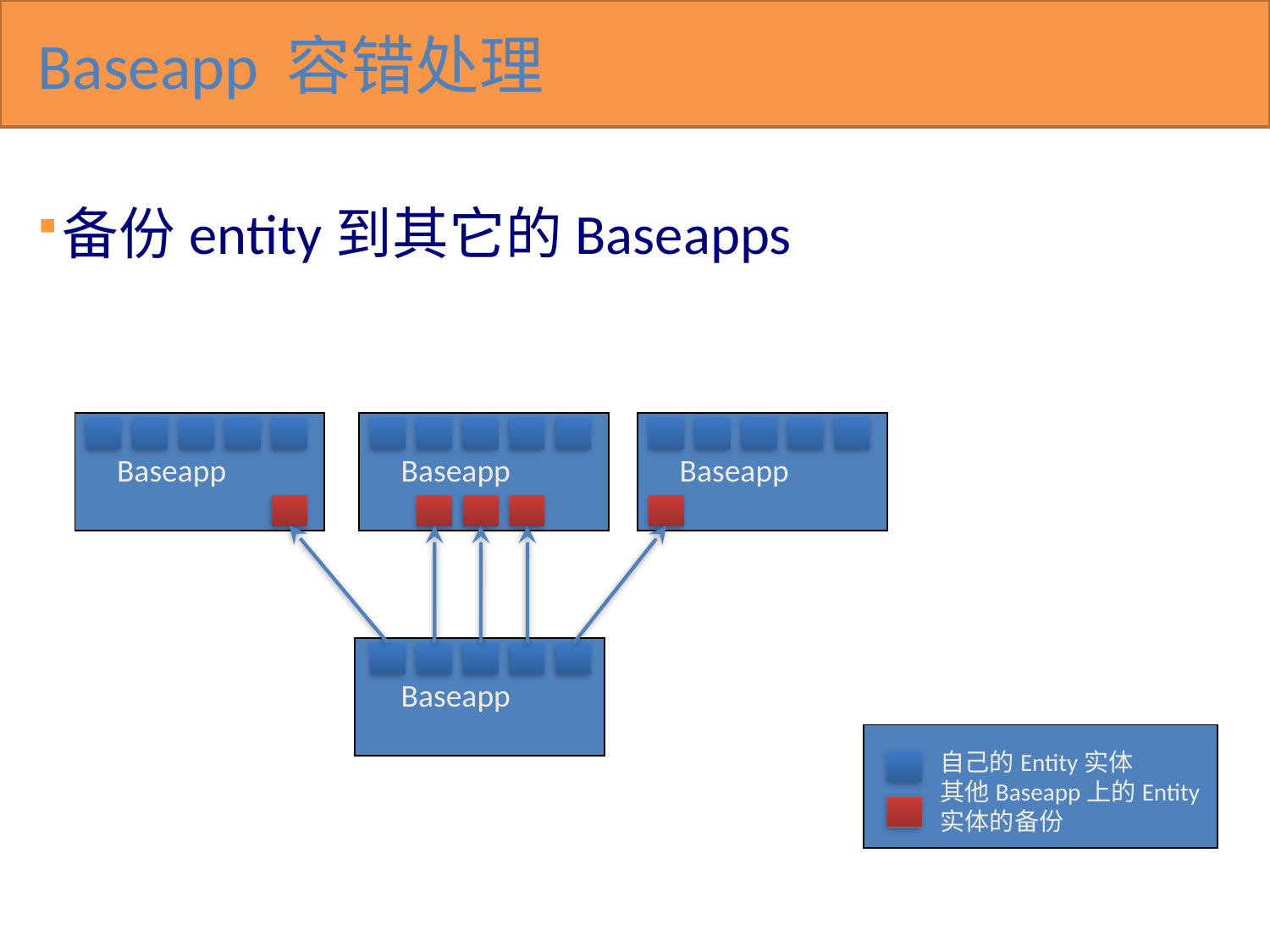

# Baseapp 容错处理
备份entity到其它的Baseapps

Baseapp

Baseapp

Baseapp

Baseapp

自己的Entity实体
其他Baseapp上的Entity实体的备份